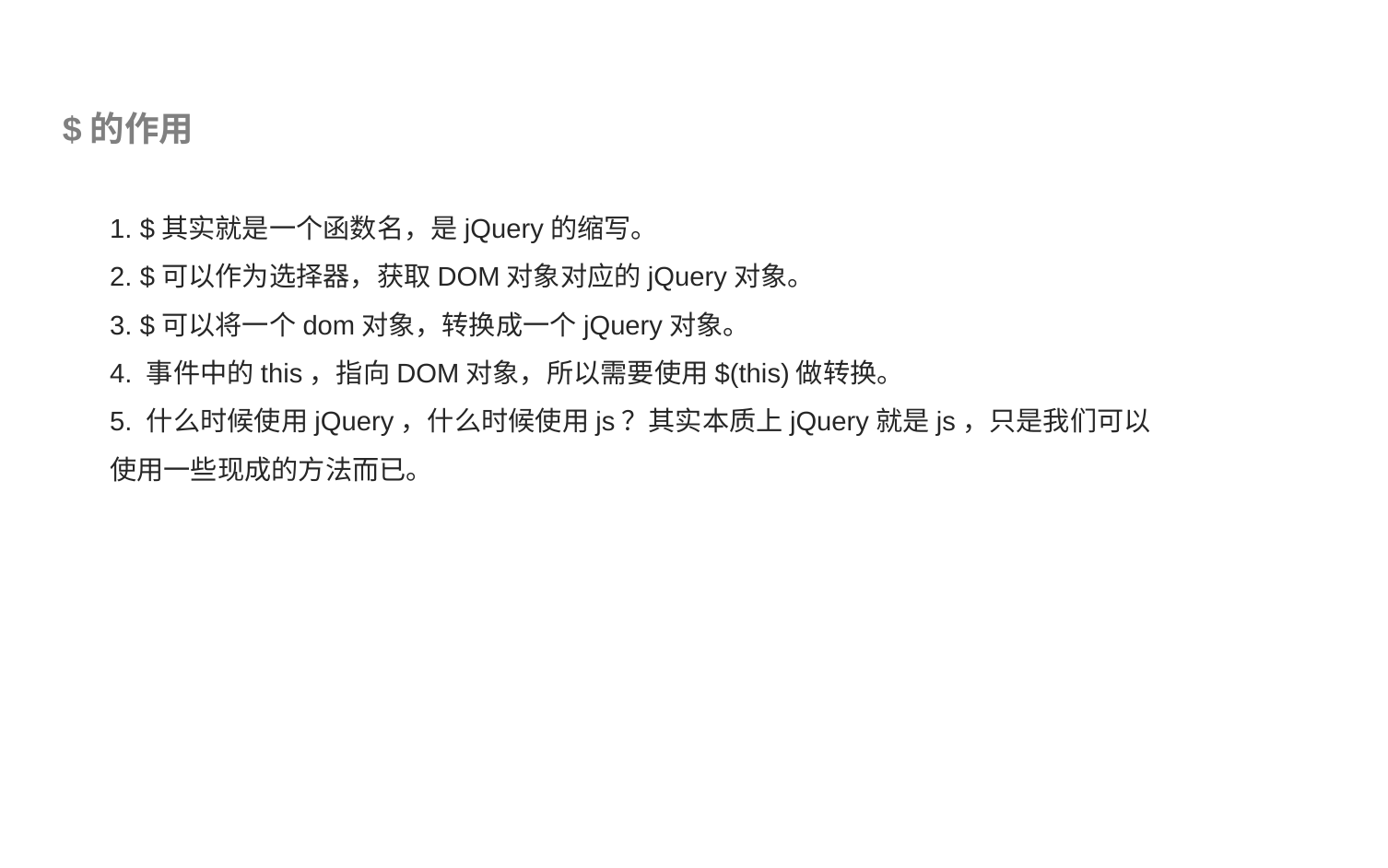

$的作用
1. $其实就是一个函数名，是jQuery的缩写。
2. $可以作为选择器，获取DOM对象对应的jQuery对象。
3. $可以将一个dom对象，转换成一个jQuery对象。
4. 事件中的this，指向DOM对象，所以需要使用$(this)做转换。
5. 什么时候使用jQuery，什么时候使用js？其实本质上jQuery就是js，只是我们可以使用一些现成的方法而已。